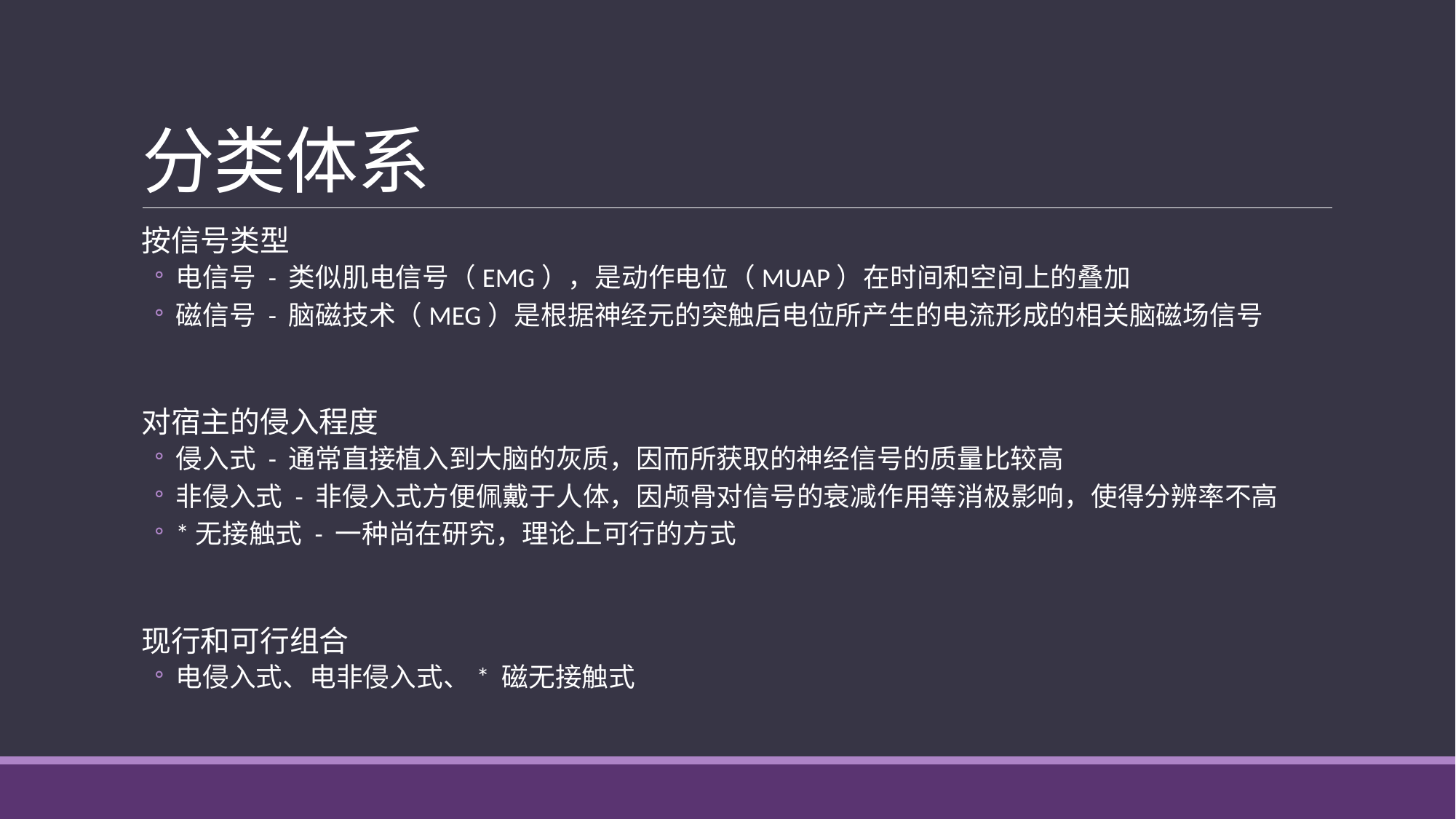

# 分类体系
按信号类型
电信号 - 类似肌电信号（EMG），是动作电位（MUAP）在时间和空间上的叠加
磁信号 - 脑磁技术（MEG）是根据神经元的突触后电位所产生的电流形成的相关脑磁场信号

对宿主的侵入程度
侵入式 - 通常直接植入到大脑的灰质，因而所获取的神经信号的质量比较高
非侵入式 - 非侵入式方便佩戴于人体，因颅骨对信号的衰减作用等消极影响，使得分辨率不高
*无接触式 - 一种尚在研究，理论上可行的方式

现行和可行组合
电侵入式、电非侵入式、* 磁无接触式